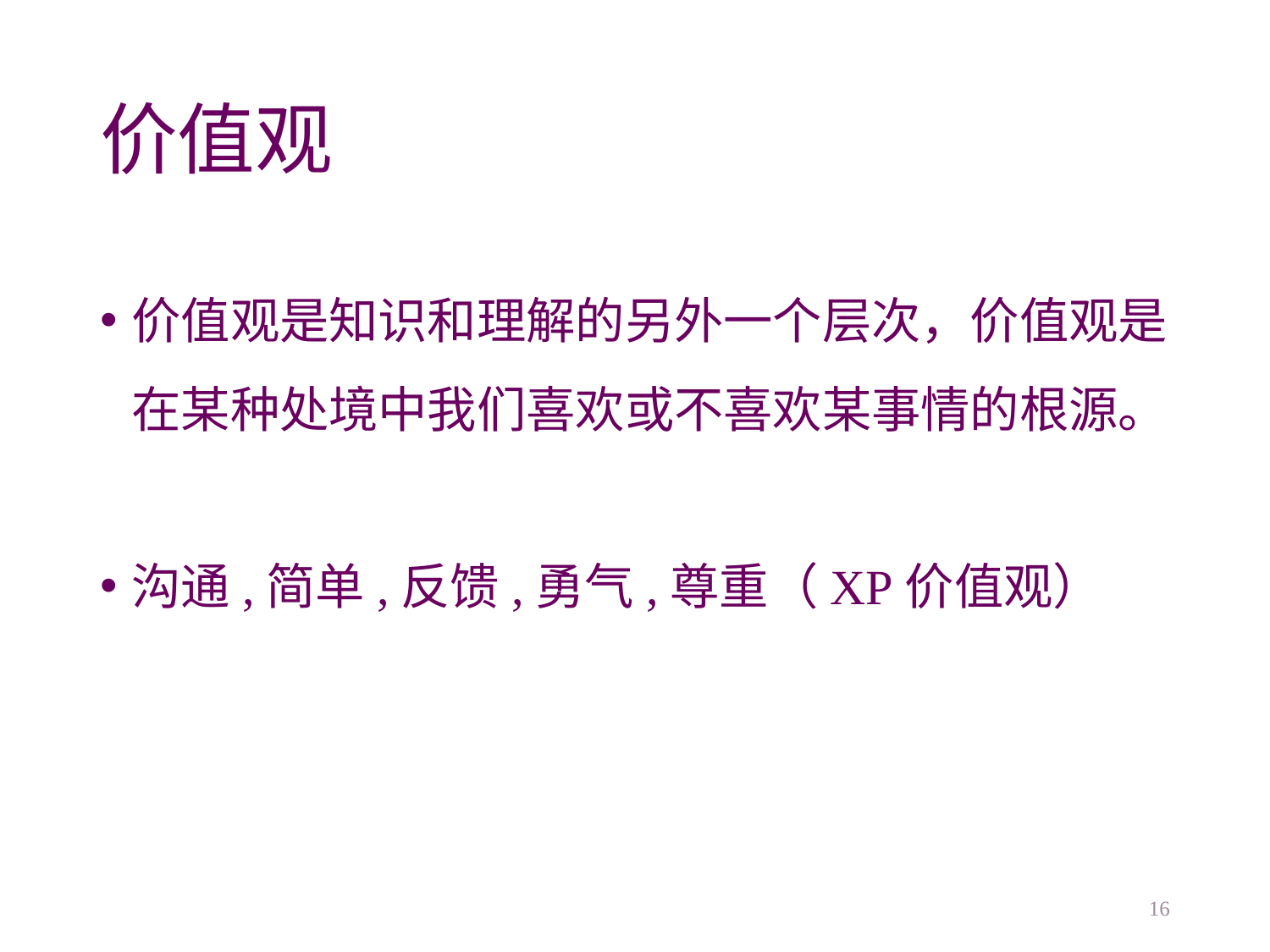

# 价值观
价值观是知识和理解的另外一个层次，价值观是在某种处境中我们喜欢或不喜欢某事情的根源。

沟通,简单,反馈,勇气,尊重（XP价值观）

16